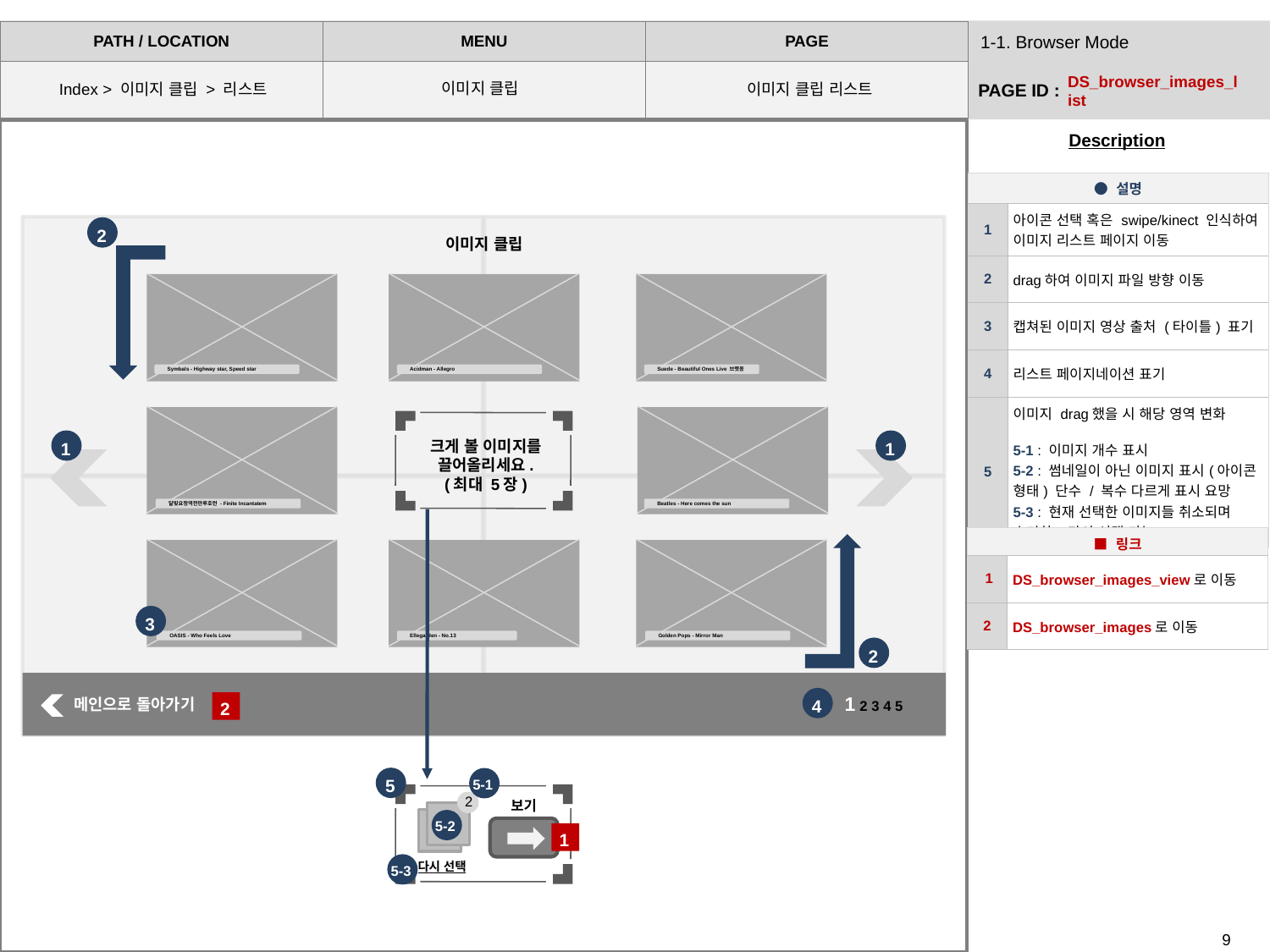

1-1. Browser Mode
DS_browser_images_list
이미지 클립
이미지 클립 리스트
Index > 이미지 클립 > 리스트
| ● 설명 |  |
| --- | --- |
| 1 | 아이콘 선택 혹은 swipe/kinect 인식하여 이미지 리스트 페이지 이동 |
| 2 | drag하여 이미지 파일 방향 이동 |
| 3 | 캡쳐된 이미지 영상 출처 (타이틀) 표기 |
| 4 | 리스트 페이지네이션 표기 |
| 5 | 이미지 drag했을 시 해당 영역 변화 5-1 : 이미지 개수 표시 5-2 : 썸네일이 아닌 이미지 표시(아이콘 형태) 단수 / 복수 다르게 표시 요망 5-3 : 현재 선택한 이미지들 취소되며 초기화, 다시 선택 가능 |
2

이미지 클립

Symbals - Highway star, Speed star
Acidman - Allegro
Suede - Beautiful Ones Live 브랫옹

1

1

크게 볼 이미지를
끌어올리세요.
(최대 5장)

달빛요정역전만루호런 - Finite Incantatem
Beatles - Here comes the sun
| ■ 링크 |  |
| --- | --- |
| 1 | DS\_browser\_images\_view로 이동 |
| 2 | DS\_browser\_images로 이동 |

3

2

OASIS - Who Feels Love
Ellegarden - No.13
Golden Pops - Mirror Man

4

2

1 2 3 4 5
메인으로 돌아가기

5

5-1

2

보기

5-2

1

5-3

다시 선택
9